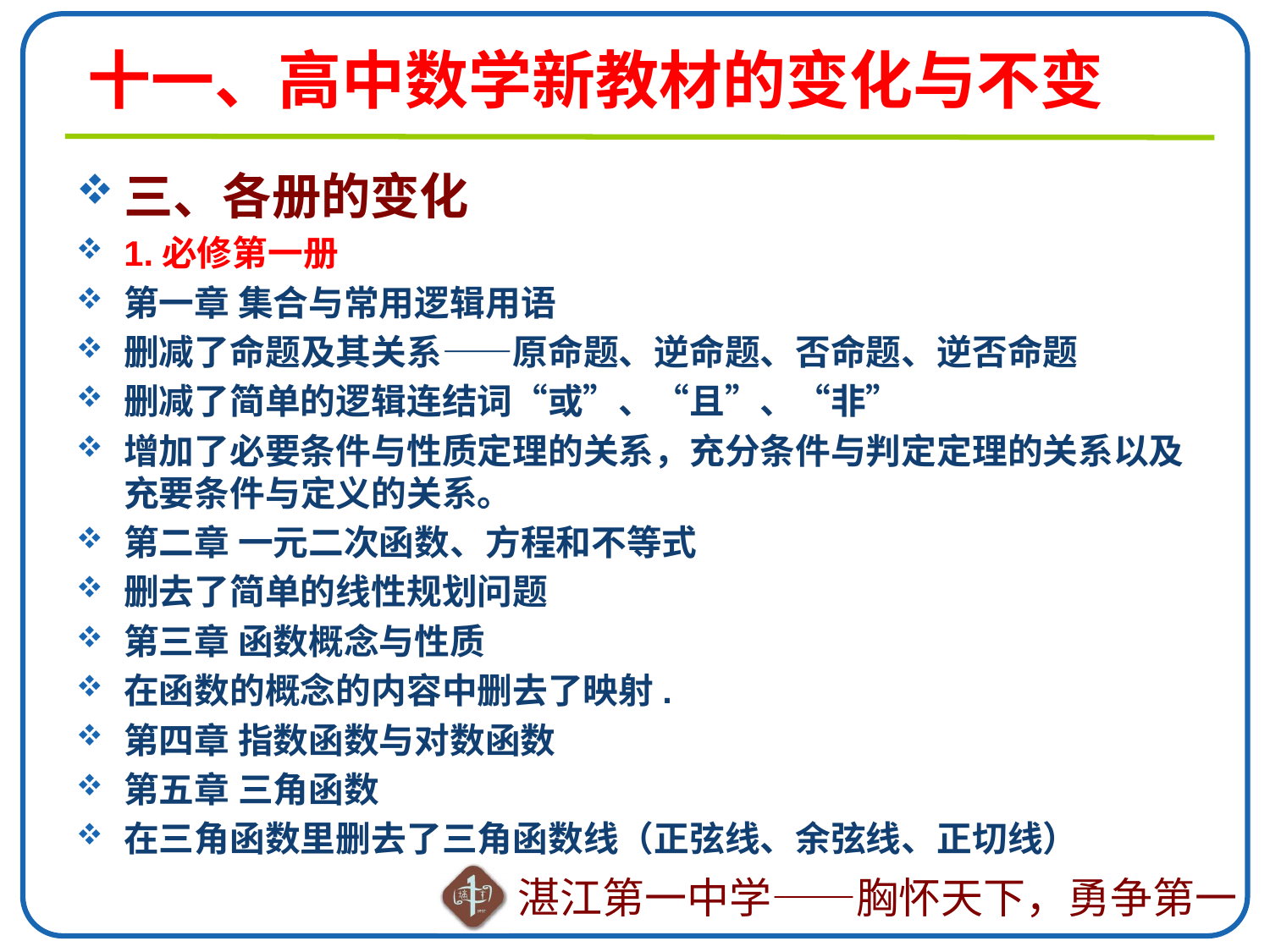

# 十一、高中数学新教材的变化与不变
三、各册的变化
1.必修第一册
第一章 集合与常用逻辑用语
删减了命题及其关系——原命题、逆命题、否命题、逆否命题
删减了简单的逻辑连结词“或”、“且”、“非”
增加了必要条件与性质定理的关系，充分条件与判定定理的关系以及充要条件与定义的关系。
第二章 一元二次函数、方程和不等式
删去了简单的线性规划问题
第三章 函数概念与性质
在函数的概念的内容中删去了映射.
第四章 指数函数与对数函数
第五章 三角函数
在三角函数里删去了三角函数线（正弦线、余弦线、正切线）

42